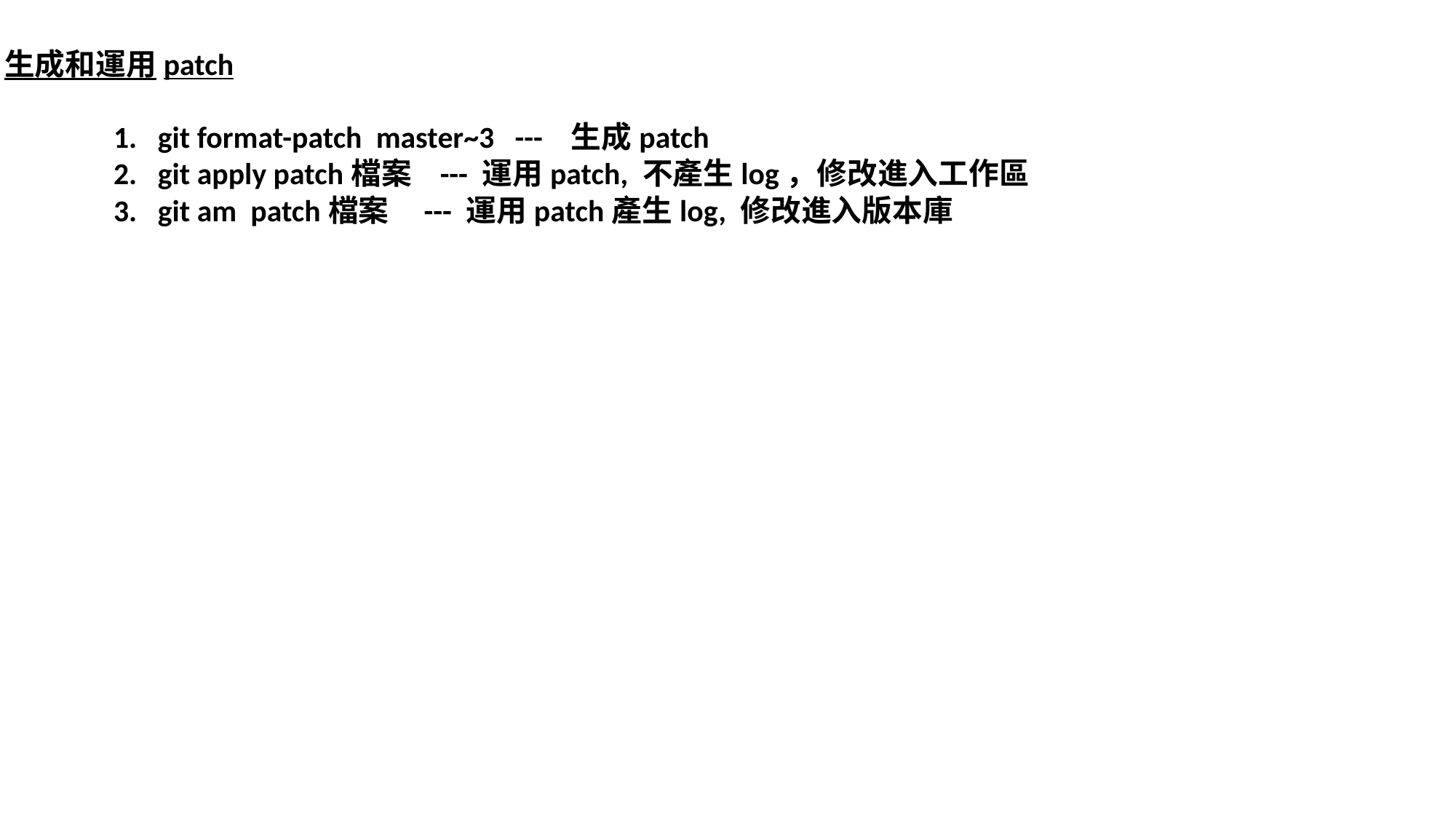

生成和運用patch

	1.   git format-patch  master~3   ---   生成patch
	2.   git apply patch檔案   --- 運用patch, 不產生log，修改進入工作區
	3.   git am  patch檔案    --- 運用patch產生log, 修改進入版本庫